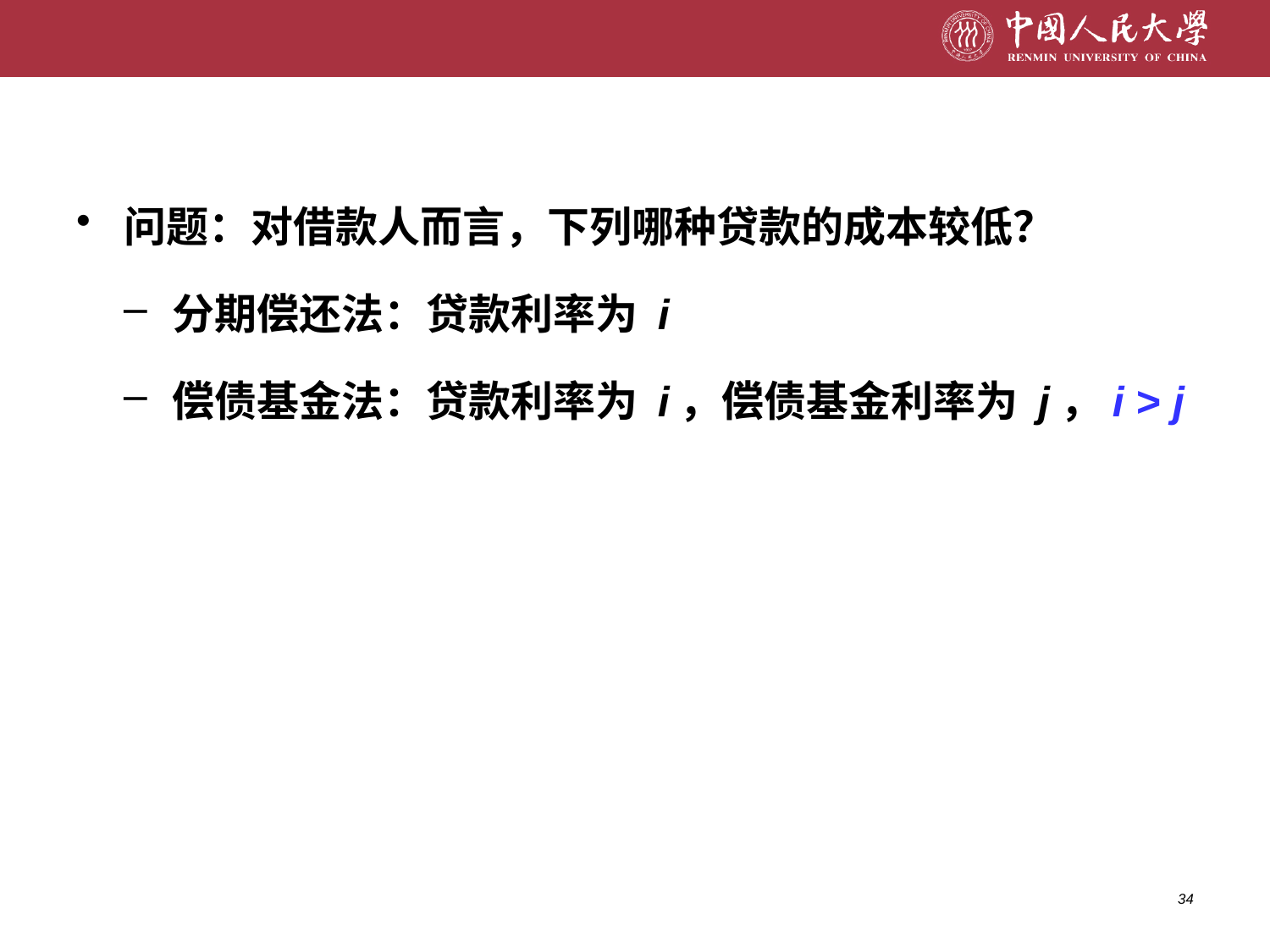

问题：对借款人而言，下列哪种贷款的成本较低？
分期偿还法：贷款利率为 i
偿债基金法：贷款利率为 i，偿债基金利率为 j，i > j
34